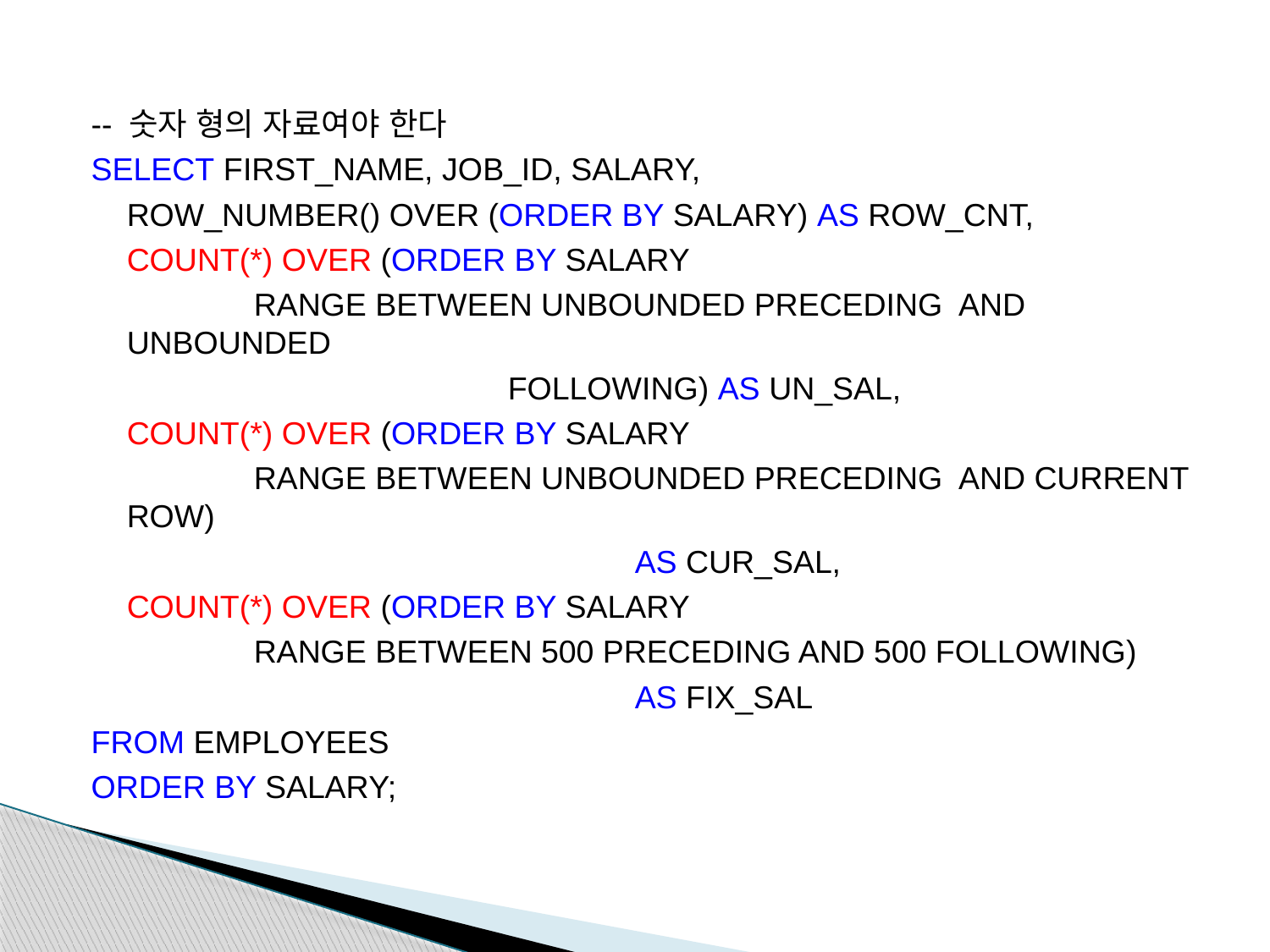

-- 숫자 형의 자료여야 한다
SELECT FIRST_NAME, JOB_ID, SALARY,
	ROW_NUMBER() OVER (ORDER BY SALARY) AS ROW_CNT,
	COUNT(*) OVER (ORDER BY SALARY
		RANGE BETWEEN UNBOUNDED PRECEDING  AND UNBOUNDED
				FOLLOWING) AS UN_SAL,
	COUNT(*) OVER (ORDER BY SALARY
		RANGE BETWEEN UNBOUNDED PRECEDING  AND CURRENT ROW)
					AS CUR_SAL,
	COUNT(*) OVER (ORDER BY SALARY
		RANGE BETWEEN 500 PRECEDING AND 500 FOLLOWING)
					AS FIX_SAL
FROM EMPLOYEES
ORDER BY SALARY;